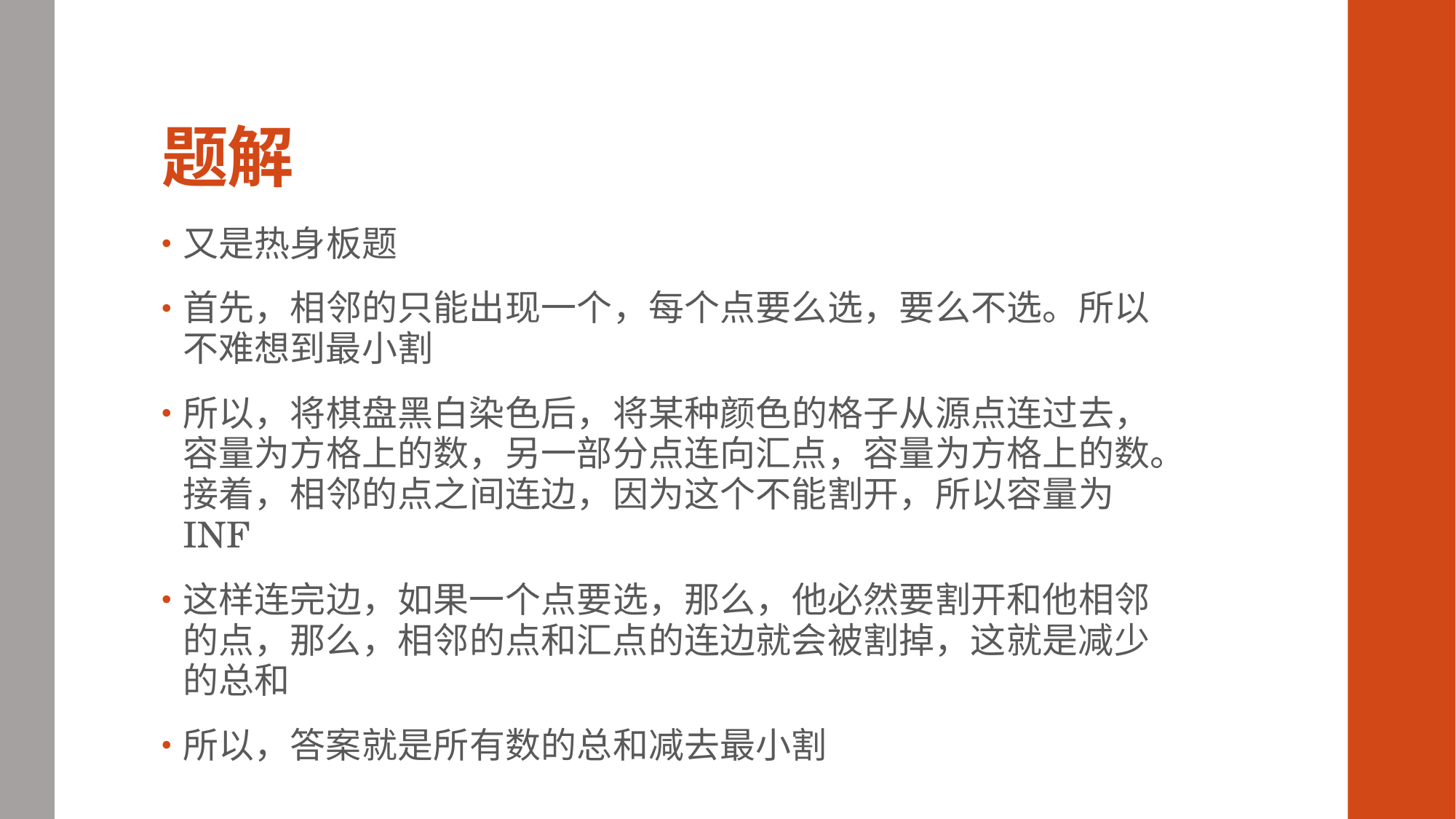

# 题解
又是热身板题
首先，相邻的只能出现一个，每个点要么选，要么不选。所以不难想到最小割
所以，将棋盘黑白染色后，将某种颜色的格子从源点连过去，容量为方格上的数，另一部分点连向汇点，容量为方格上的数。接着，相邻的点之间连边，因为这个不能割开，所以容量为INF
这样连完边，如果一个点要选，那么，他必然要割开和他相邻的点，那么，相邻的点和汇点的连边就会被割掉，这就是减少的总和
所以，答案就是所有数的总和减去最小割